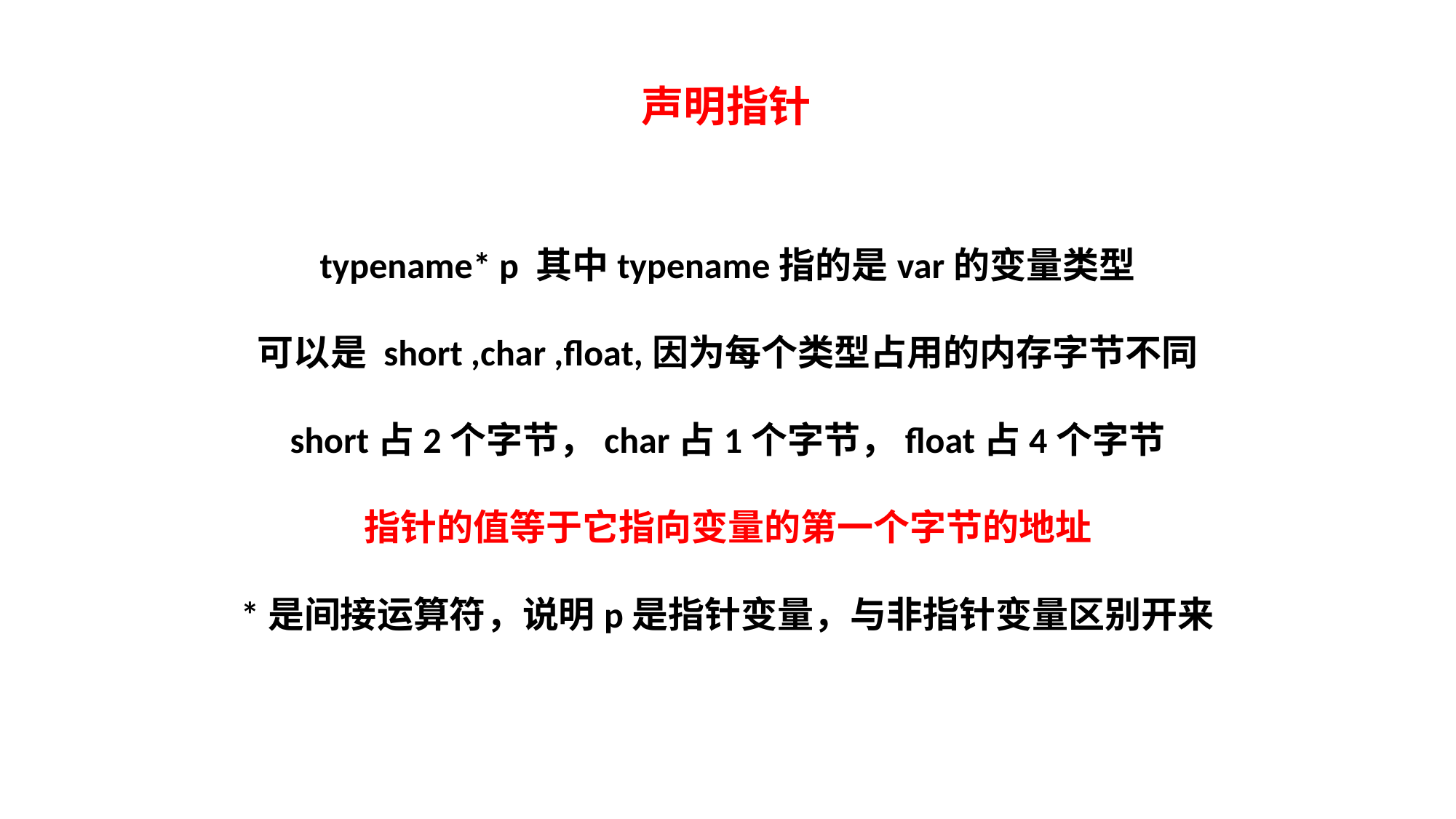

声明指针
typename* p 其中typename指的是var的变量类型
可以是 short ,char ,float,因为每个类型占用的内存字节不同
short占2个字节，char占1个字节，float占4个字节
指针的值等于它指向变量的第一个字节的地址
*是间接运算符，说明p是指针变量，与非指针变量区别开来